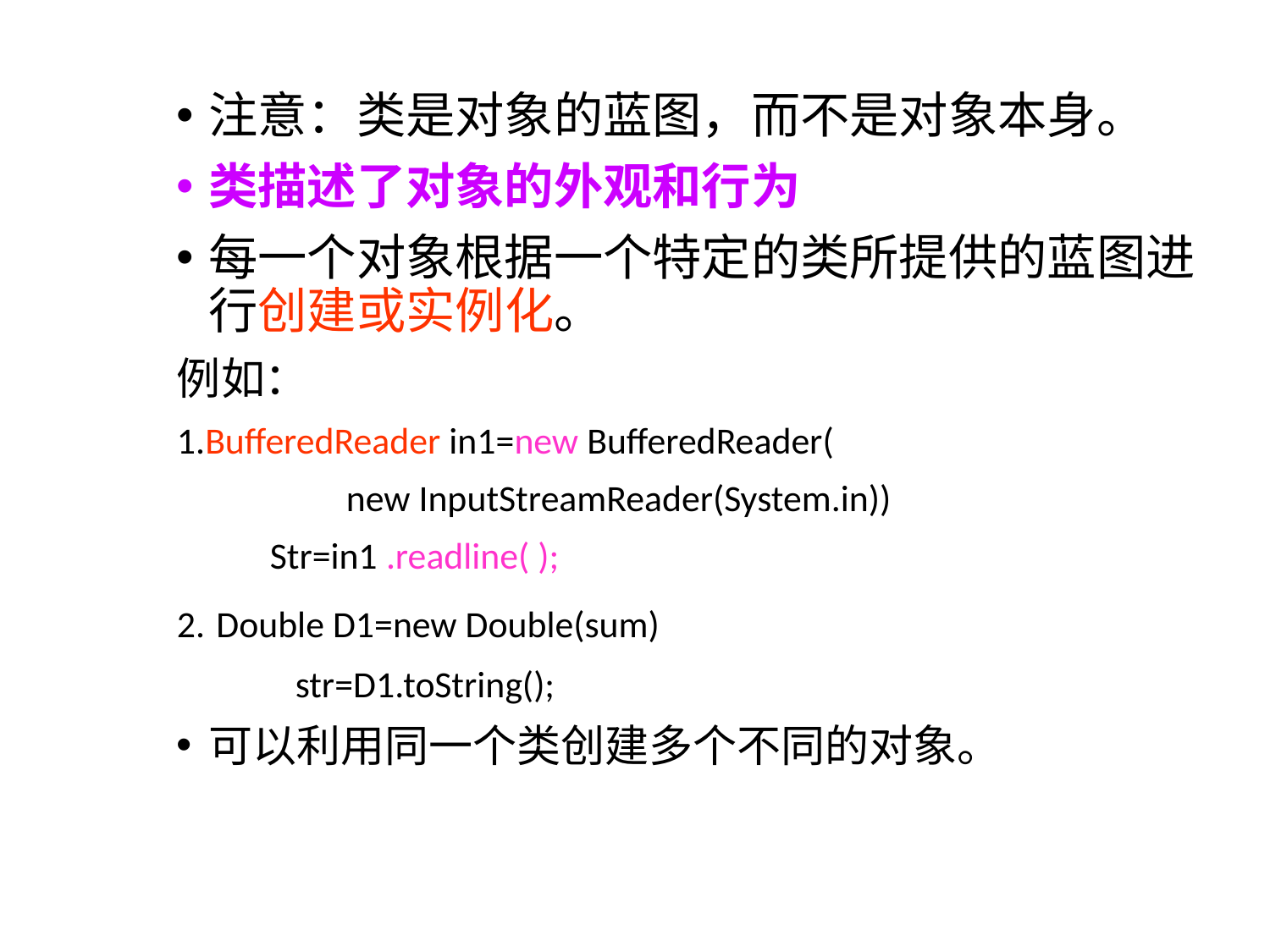

注意：类是对象的蓝图，而不是对象本身。
类描述了对象的外观和行为
每一个对象根据一个特定的类所提供的蓝图进行创建或实例化。
例如：
1.BufferedReader in1=new BufferedReader(
                    new InputStreamReader(System.in))
           Str=in1 .readline( );
2. Double D1=new Double(sum)
              str=D1.toString();
可以利用同一个类创建多个不同的对象。